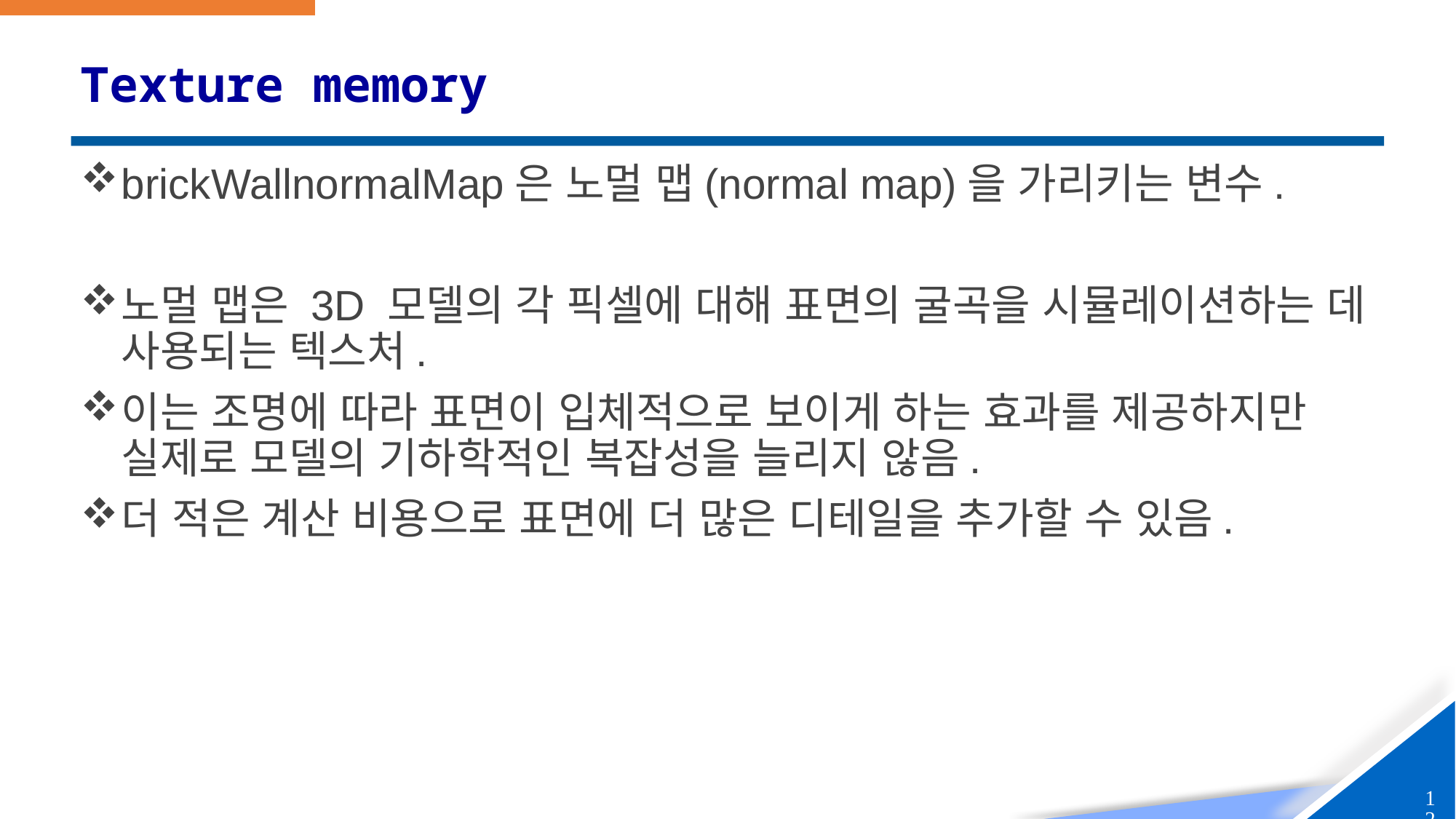

# Texture memory
brickWallnormalMap은 노멀 맵(normal map)을 가리키는 변수.

노멀 맵은 3D 모델의 각 픽셀에 대해 표면의 굴곡을 시뮬레이션하는 데 사용되는 텍스처.
이는 조명에 따라 표면이 입체적으로 보이게 하는 효과를 제공하지만 실제로 모델의 기하학적인 복잡성을 늘리지 않음.
더 적은 계산 비용으로 표면에 더 많은 디테일을 추가할 수 있음.
12